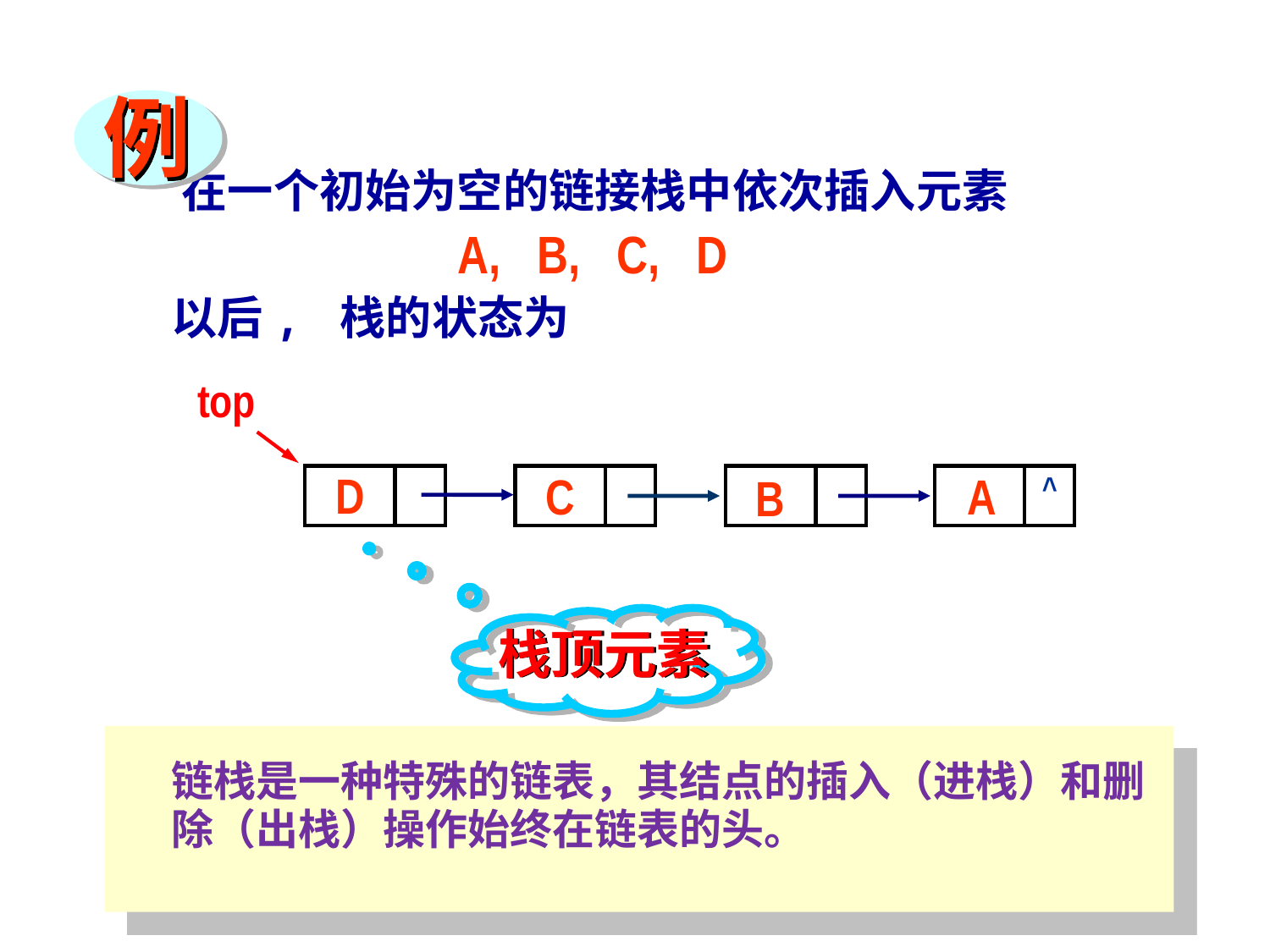

例

        在一个初始为空的链接栈中依次插入元素
                                 A,   B,   C,   D
       以后, 栈的状态为
top

D
A
C
B
^

栈顶元素

链栈是一种特殊的链表，其结点的插入（进栈）和删除（出栈）操作始终在链表的头。